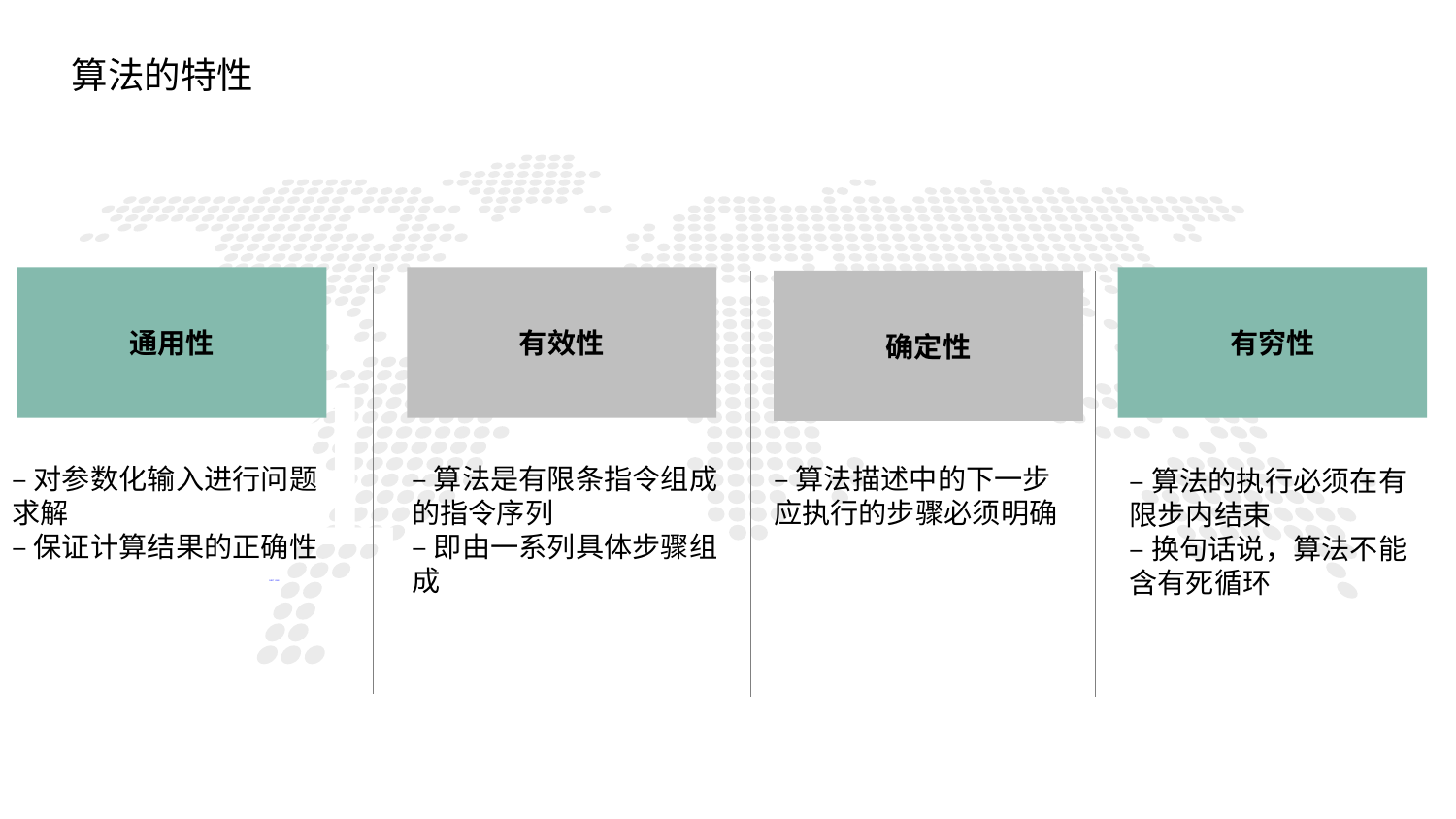

算法的特性
通用性
有效性
有穷性
确定性
1
–对参数化输入进行问题求解
–保证计算结果的正确性
–算法是有限条指令组成的指令序列
–即由一系列具体步骤组成

–算法描述中的下一步应执行的步骤必须明确
–算法的执行必须在有限步内结束
–换句话说，算法不能含有死循环
PART  ONE